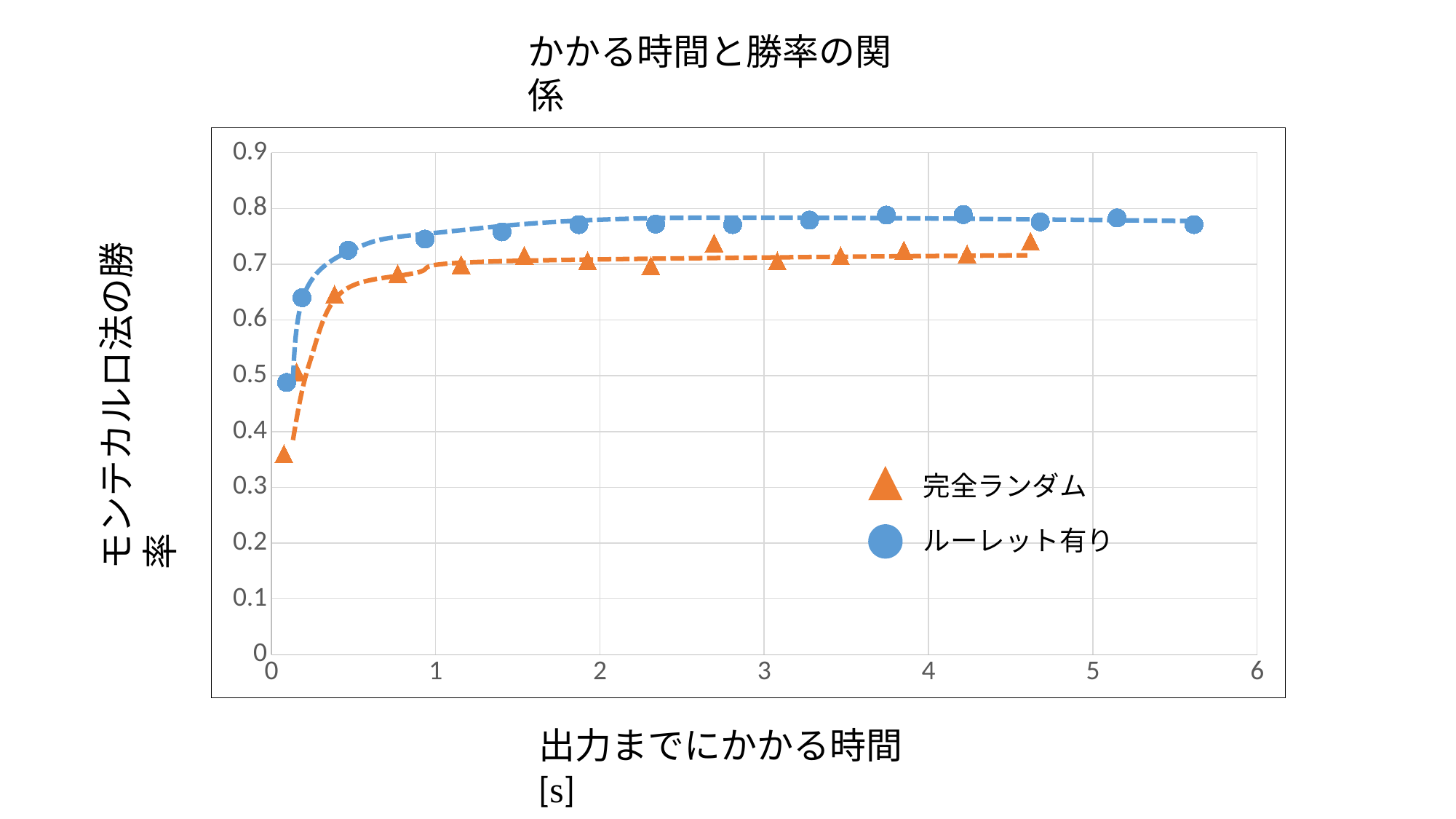

かかる時間と勝率の関係

### Chart

| Category |  |  |
|---|---|---|

完全ランダム

ルーレット有り

モンテカルロ法の勝率
出力までにかかる時間[s]